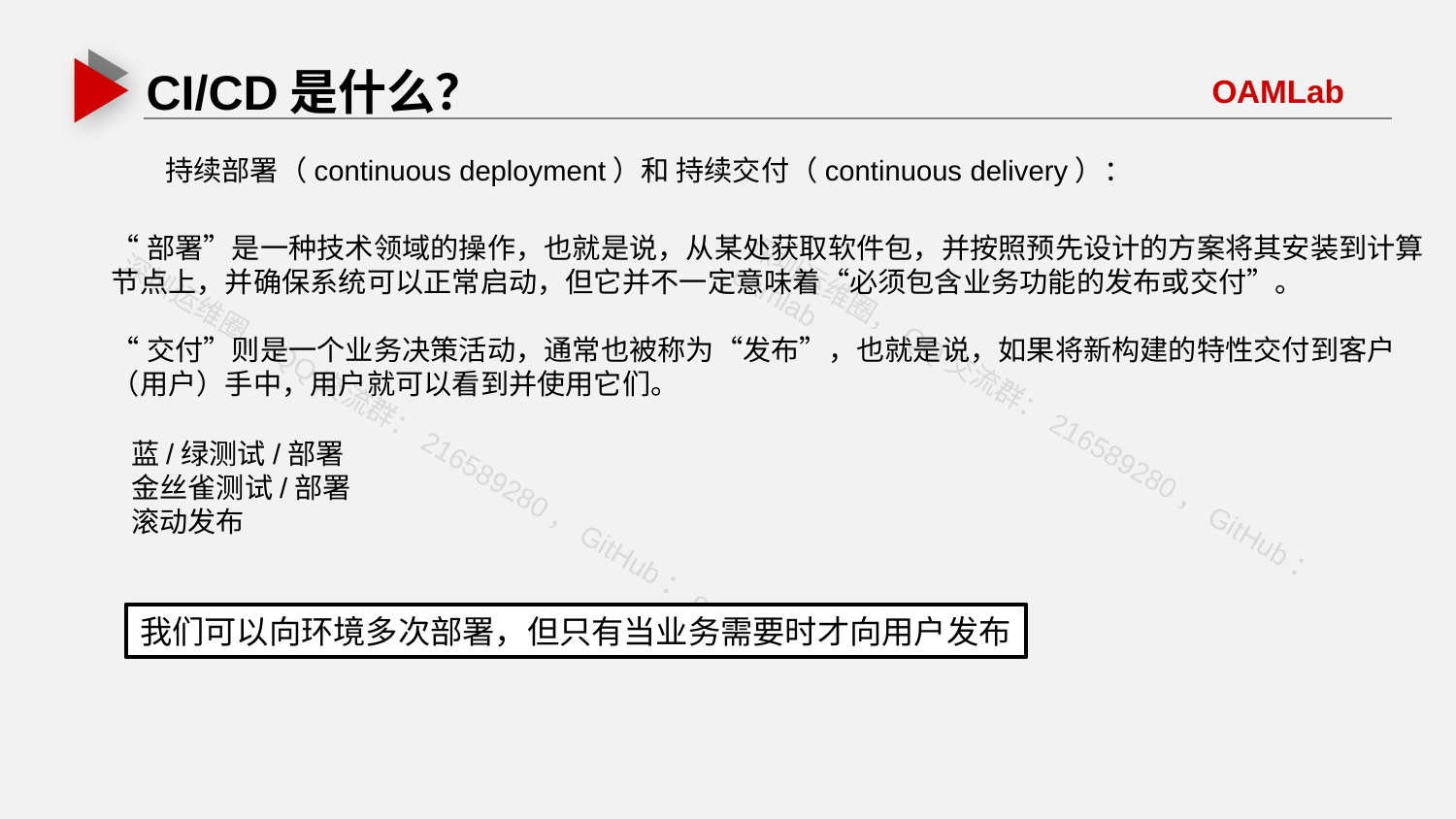

CI/CD是什么？
持续部署（continuous deployment）和 持续交付（continuous delivery）：
“部署”是一种技术领域的操作，也就是说，从某处获取软件包，并按照预先设计的方案将其安装到计算节点上，并确保系统可以正常启动，但它并不一定意味着“必须包含业务功能的发布或交付”。
“交付”则是一个业务决策活动，通常也被称为“发布”，也就是说，如果将新构建的特性交付到客户（用户）手中，用户就可以看到并使用它们。
蓝/绿测试/部署
金丝雀测试/部署
滚动发布
我们可以向环境多次部署，但只有当业务需要时才向用户发布